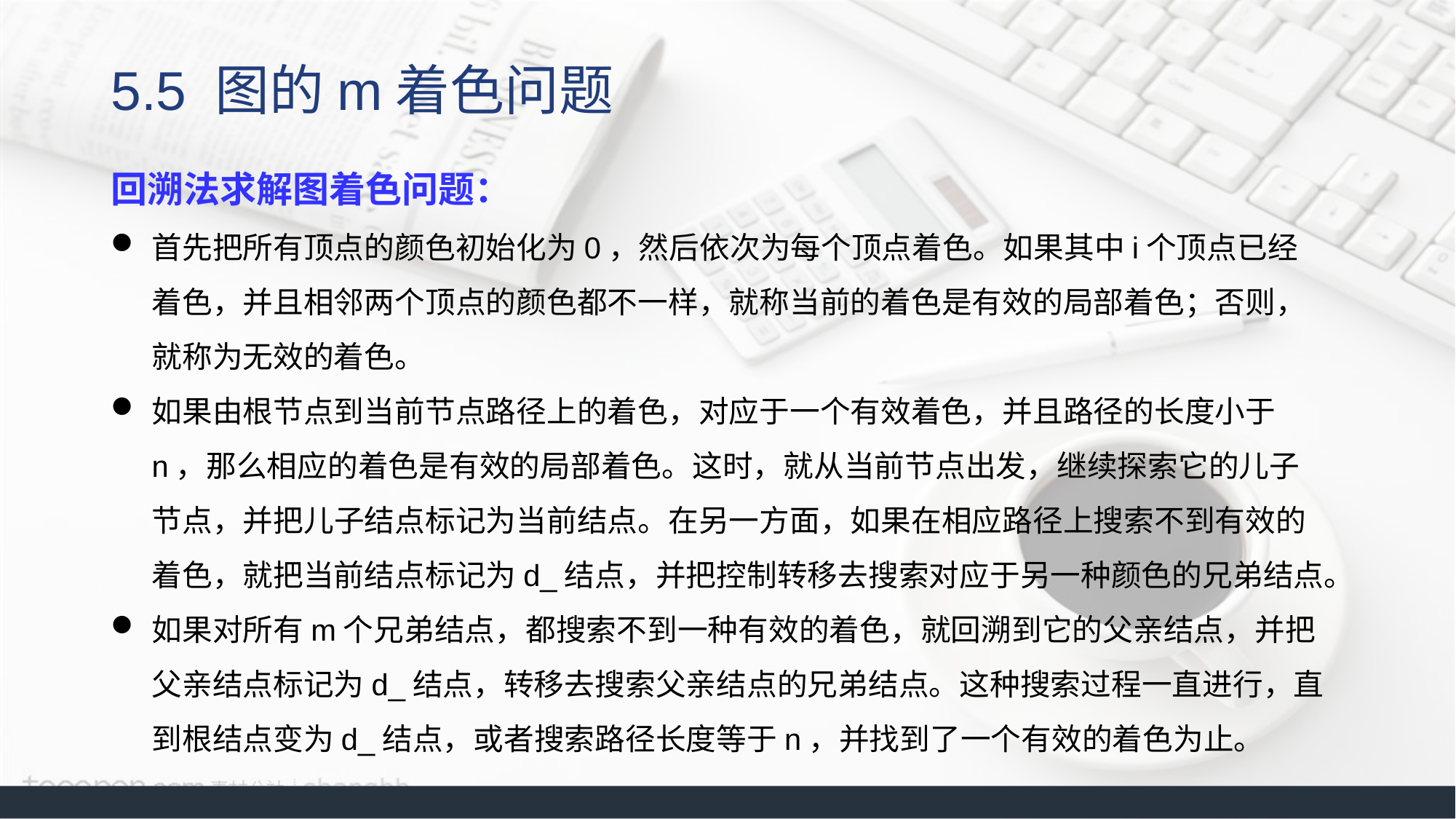

# 5.5 图的m着色问题
回溯法求解图着色问题：
首先把所有顶点的颜色初始化为0，然后依次为每个顶点着色。如果其中i个顶点已经着色，并且相邻两个顶点的颜色都不一样，就称当前的着色是有效的局部着色；否则，就称为无效的着色。
如果由根节点到当前节点路径上的着色，对应于一个有效着色，并且路径的长度小于n，那么相应的着色是有效的局部着色。这时，就从当前节点出发，继续探索它的儿子节点，并把儿子结点标记为当前结点。在另一方面，如果在相应路径上搜索不到有效的着色，就把当前结点标记为d_结点，并把控制转移去搜索对应于另一种颜色的兄弟结点。
如果对所有m个兄弟结点，都搜索不到一种有效的着色，就回溯到它的父亲结点，并把父亲结点标记为d_结点，转移去搜索父亲结点的兄弟结点。这种搜索过程一直进行，直到根结点变为d_结点，或者搜索路径长度等于n，并找到了一个有效的着色为止。